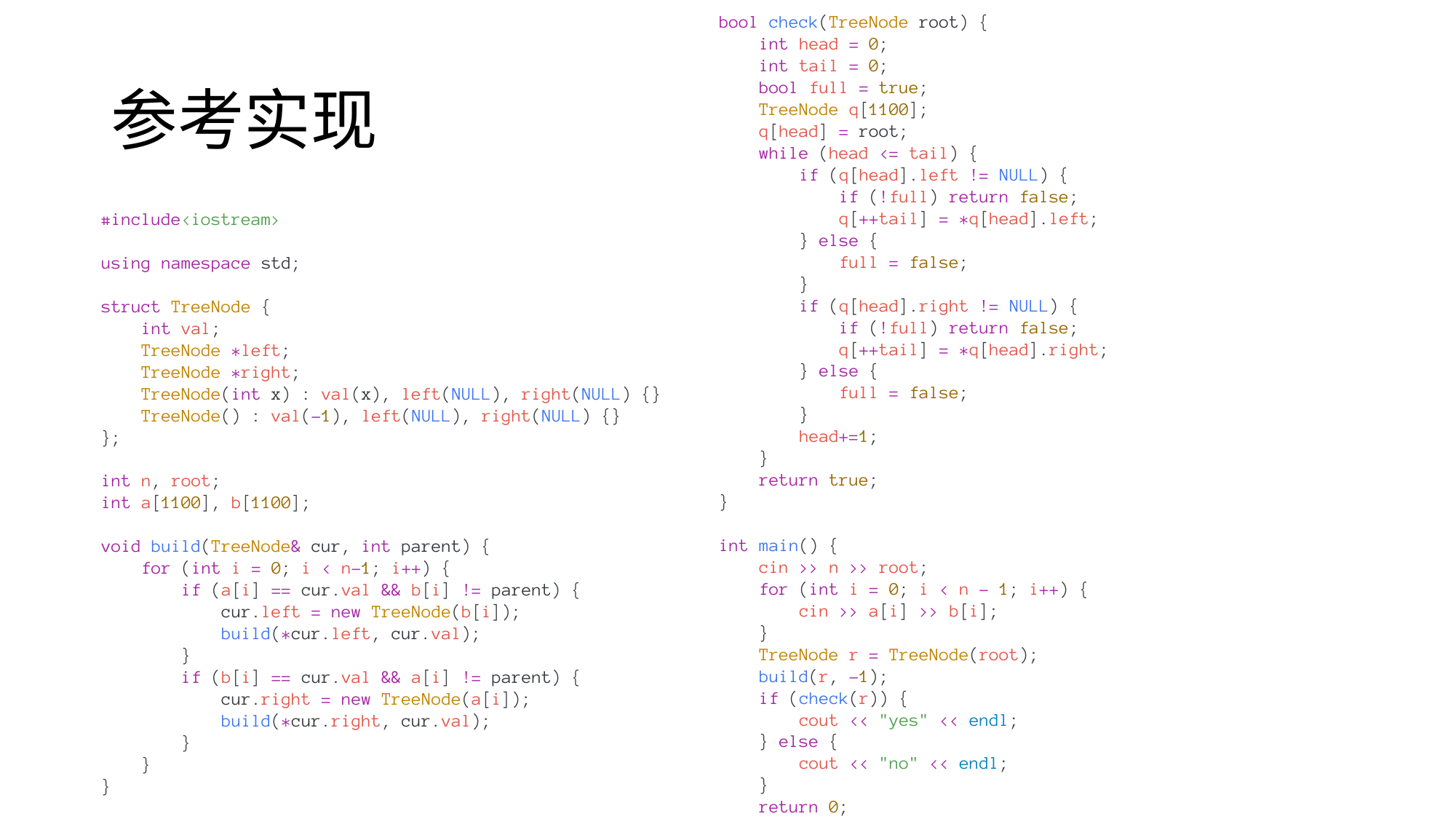

bool check(TreeNode root) {
    int head = 0;
    int tail = 0;
    bool full = true;
    TreeNode q[1100];
    q[head] = root;
    while (head <= tail) {
        if (q[head].left != NULL) {
            if (!full) return false;
            q[++tail] = *q[head].left;
        } else {
            full = false;
        }
        if (q[head].right != NULL) {
            if (!full) return false;
            q[++tail] = *q[head].right;
        } else {
            full = false;
        }
        head+=1;
    }
    return true;
}
int main() {
    cin >> n >> root;
    for (int i = 0; i < n - 1; i++) {
        cin >> a[i] >> b[i];
    }
    TreeNode r = TreeNode(root);
    build(r, -1);
    if (check(r)) {
        cout << "yes" << endl;
    } else {
        cout << "no" << endl;
    }
    return 0;
}
# 参考实现
#include<iostream>
using namespace std;
struct TreeNode {
    int val;
    TreeNode *left;
    TreeNode *right;
    TreeNode(int x) : val(x), left(NULL), right(NULL) {}
    TreeNode() : val(-1), left(NULL), right(NULL) {}
};
int n, root;
int a[1100], b[1100];
void build(TreeNode& cur, int parent) {
    for (int i = 0; i < n-1; i++) {
        if (a[i] == cur.val && b[i] != parent) {
            cur.left = new TreeNode(b[i]);
            build(*cur.left, cur.val);
        }
        if (b[i] == cur.val && a[i] != parent) {
            cur.right = new TreeNode(a[i]);
            build(*cur.right, cur.val);
        }
    }
}